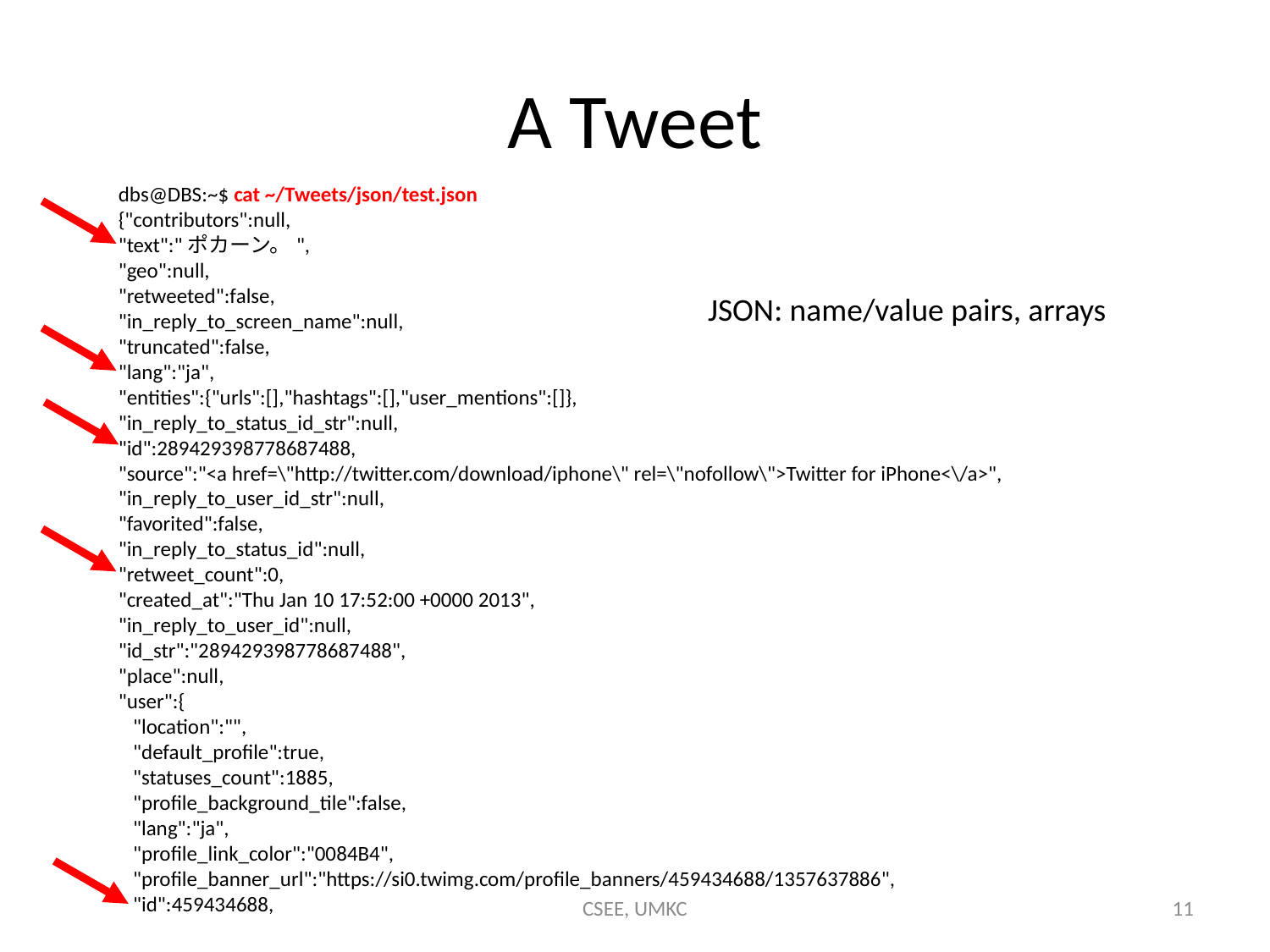

# A Tweet
dbs@DBS:~$ cat ~/Tweets/json/test.json
{"contributors":null,
"text":"ポカーン。",
"geo":null,
"retweeted":false,
"in_reply_to_screen_name":null,
"truncated":false,
"lang":"ja",
"entities":{"urls":[],"hashtags":[],"user_mentions":[]},
"in_reply_to_status_id_str":null,
"id":289429398778687488,
"source":"<a href=\"http://twitter.com/download/iphone\" rel=\"nofollow\">Twitter for iPhone<\/a>",
"in_reply_to_user_id_str":null,
"favorited":false,
"in_reply_to_status_id":null,
"retweet_count":0,
"created_at":"Thu Jan 10 17:52:00 +0000 2013",
"in_reply_to_user_id":null,
"id_str":"289429398778687488",
"place":null,
"user":{
   "location":"",
   "default_profile":true,
   "statuses_count":1885,
   "profile_background_tile":false,
   "lang":"ja",
   "profile_link_color":"0084B4",
   "profile_banner_url":"https://si0.twimg.com/profile_banners/459434688/1357637886",
   "id":459434688,
JSON: name/value pairs, arrays
CSEE, UMKC
11